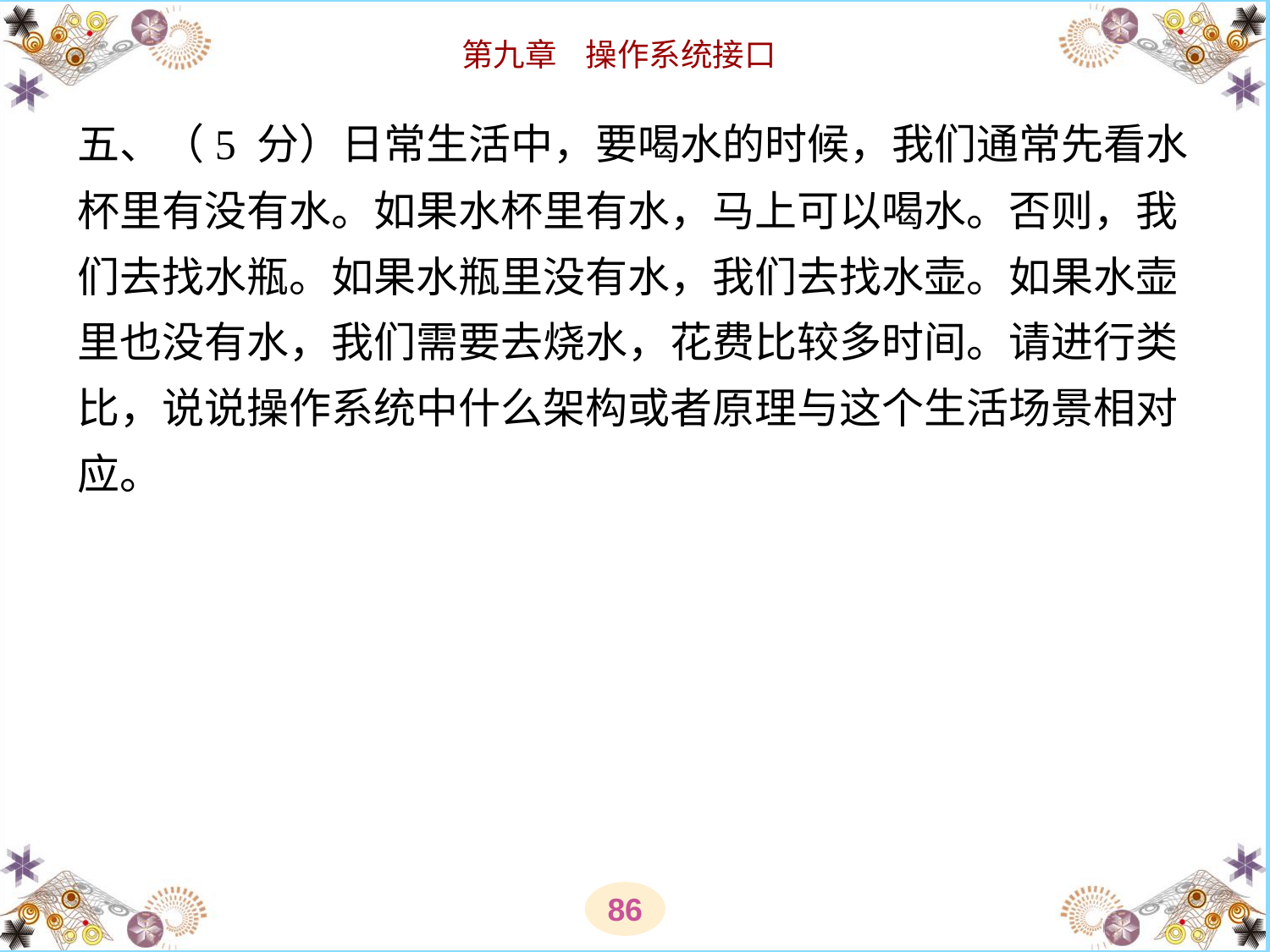

# 五、（5 分）日常生活中，要喝水的时候，我们通常先看水杯里有没有水。如果水杯里有水，马上可以喝水。否则，我们去找水瓶。如果水瓶里没有水，我们去找水壶。如果水壶里也没有水，我们需要去烧水，花费比较多时间。请进行类比，说说操作系统中什么架构或者原理与这个生活场景相对应。